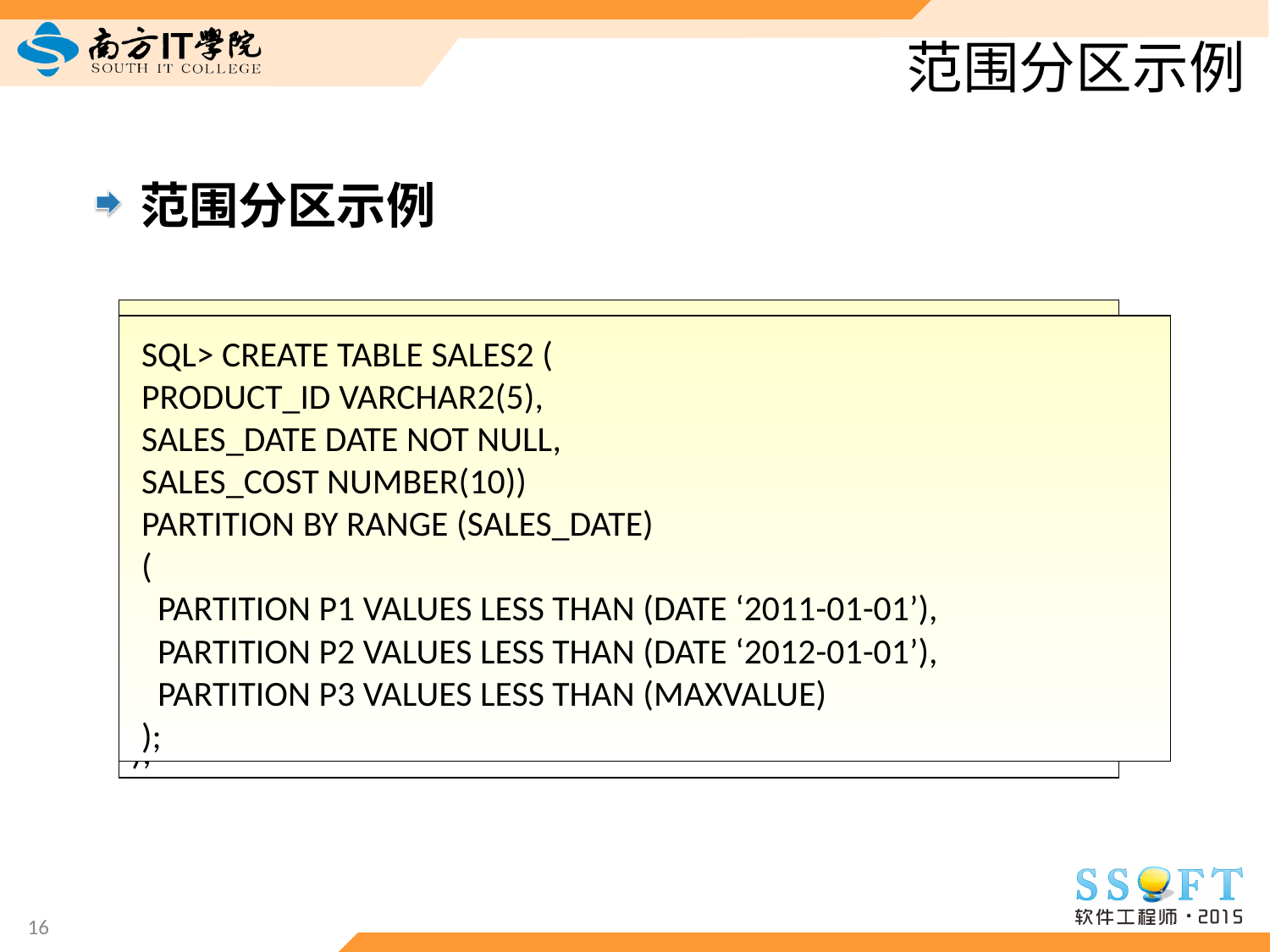

# 范围分区示例
范围分区示例
SQL> CREATE TABLE Sales
(
    Product_ID varchar2 (5),
    Sales_Cost number (10)
)
PARTITION BY RANGE (Sales_Cost)
(
    PARTITION P1 VALUES LESS THAN (1000),
    PARTITION P2 VALUES LESS THAN (2000),
    PARTITION P3 VALUES LESS THAN (3000)
);
SQL> CREATE TABLE SALES2 (
PRODUCT_ID VARCHAR2(5),
SALES_DATE DATE NOT NULL,
SALES_COST NUMBER(10))
PARTITION BY RANGE (SALES_DATE)
(
  PARTITION P1 VALUES LESS THAN (DATE ‘2011-01-01’),
  PARTITION P2 VALUES LESS THAN (DATE ‘2012-01-01’),
  PARTITION P3 VALUES LESS THAN (MAXVALUE)
);
根据 Sales_Cost 创建分区

包含销售成本低于1000
的所有产品的值

分区的名称
16